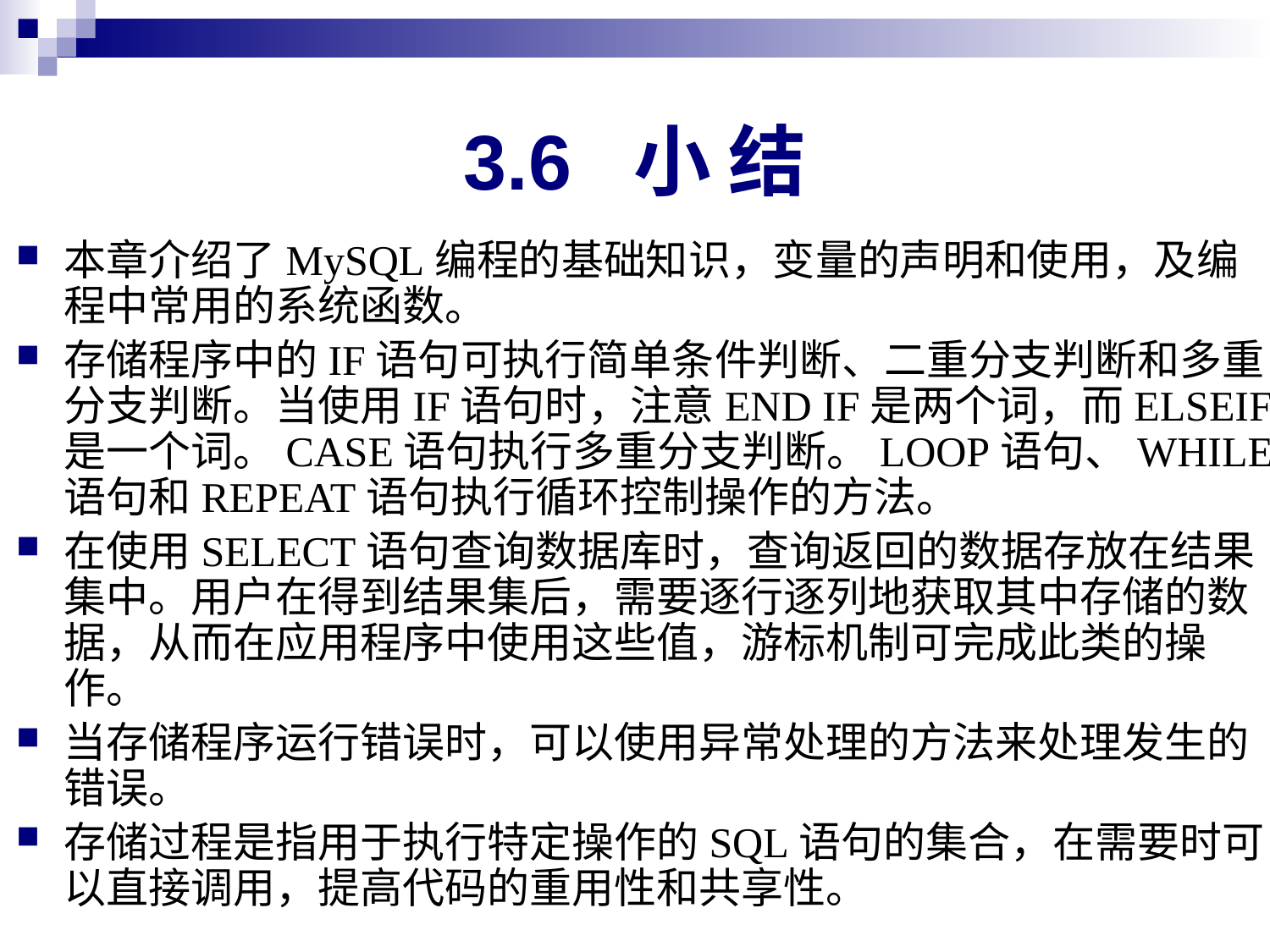

# 3.6  小 结
本章介绍了MySQL编程的基础知识，变量的声明和使用，及编程中常用的系统函数。
存储程序中的IF语句可执行简单条件判断、二重分支判断和多重分支判断。当使用IF语句时，注意END IF是两个词，而ELSEIF是一个词。CASE语句执行多重分支判断。LOOP语句、WHILE语句和REPEAT语句执行循环控制操作的方法。
在使用SELECT语句查询数据库时，查询返回的数据存放在结果集中。用户在得到结果集后，需要逐行逐列地获取其中存储的数据，从而在应用程序中使用这些值，游标机制可完成此类的操作。
当存储程序运行错误时，可以使用异常处理的方法来处理发生的错误。
存储过程是指用于执行特定操作的SQL语句的集合，在需要时可以直接调用，提高代码的重用性和共享性。